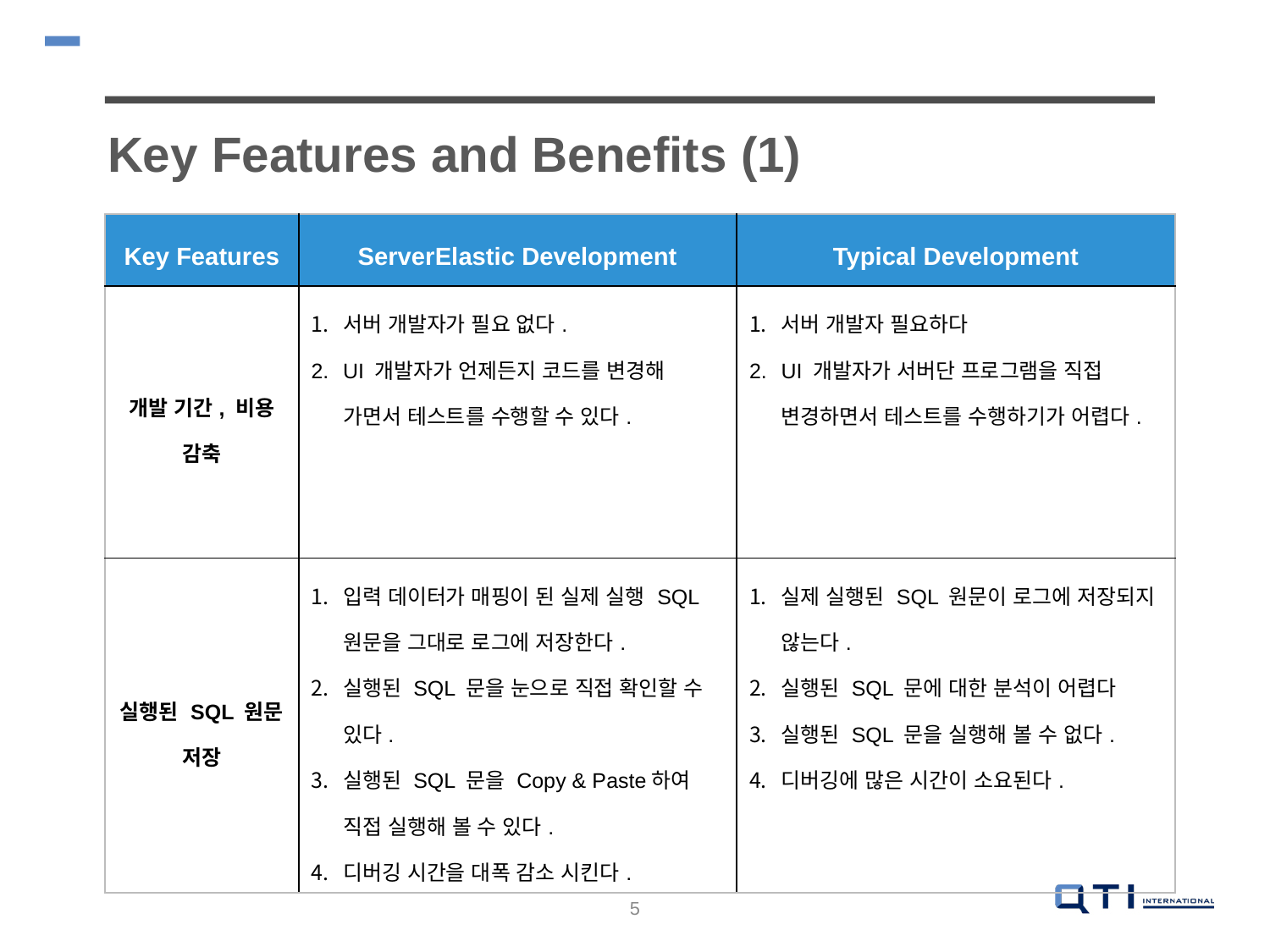

Key Features and Benefits (1)
| Key Features | ServerElastic Development | Typical Development |
| --- | --- | --- |
| 개발 기간, 비용 감축 | 서버 개발자가 필요 없다. UI 개발자가 언제든지 코드를 변경해 가면서 테스트를 수행할 수 있다. | 서버 개발자 필요하다 UI 개발자가 서버단 프로그램을 직접 변경하면서 테스트를 수행하기가 어렵다. |
| 실행된 SQL 원문 저장 | 입력 데이터가 매핑이 된 실제 실행 SQL 원문을 그대로 로그에 저장한다. 실행된 SQL 문을 눈으로 직접 확인할 수 있다. 실행된 SQL 문을 Copy & Paste하여 직접 실행해 볼 수 있다. 디버깅 시간을 대폭 감소 시킨다. | 실제 실행된 SQL 원문이 로그에 저장되지 않는다. 실행된 SQL 문에 대한 분석이 어렵다 실행된 SQL 문을 실행해 볼 수 없다. 디버깅에 많은 시간이 소요된다. |
5